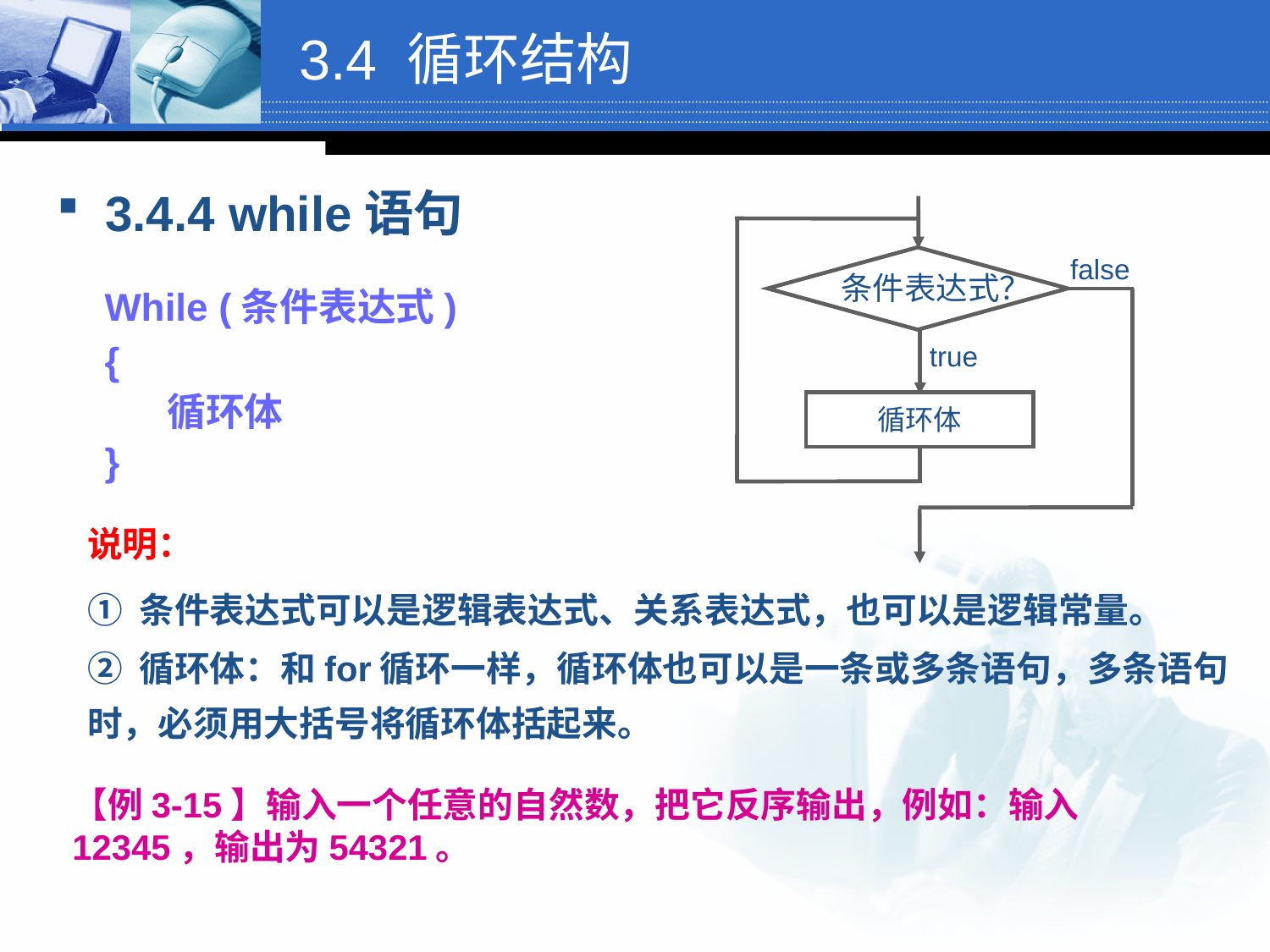

3.4 循环结构
3.4.4 while语句
false

条件表达式？
true
循环体
While (条件表达式)
{
      循环体
}
说明：
① 条件表达式可以是逻辑表达式、关系表达式，也可以是逻辑常量。
② 循环体：和for循环一样，循环体也可以是一条或多条语句，多条语句时，必须用大括号将循环体括起来。
【例3-15】输入一个任意的自然数，把它反序输出，例如：输入12345，输出为54321。